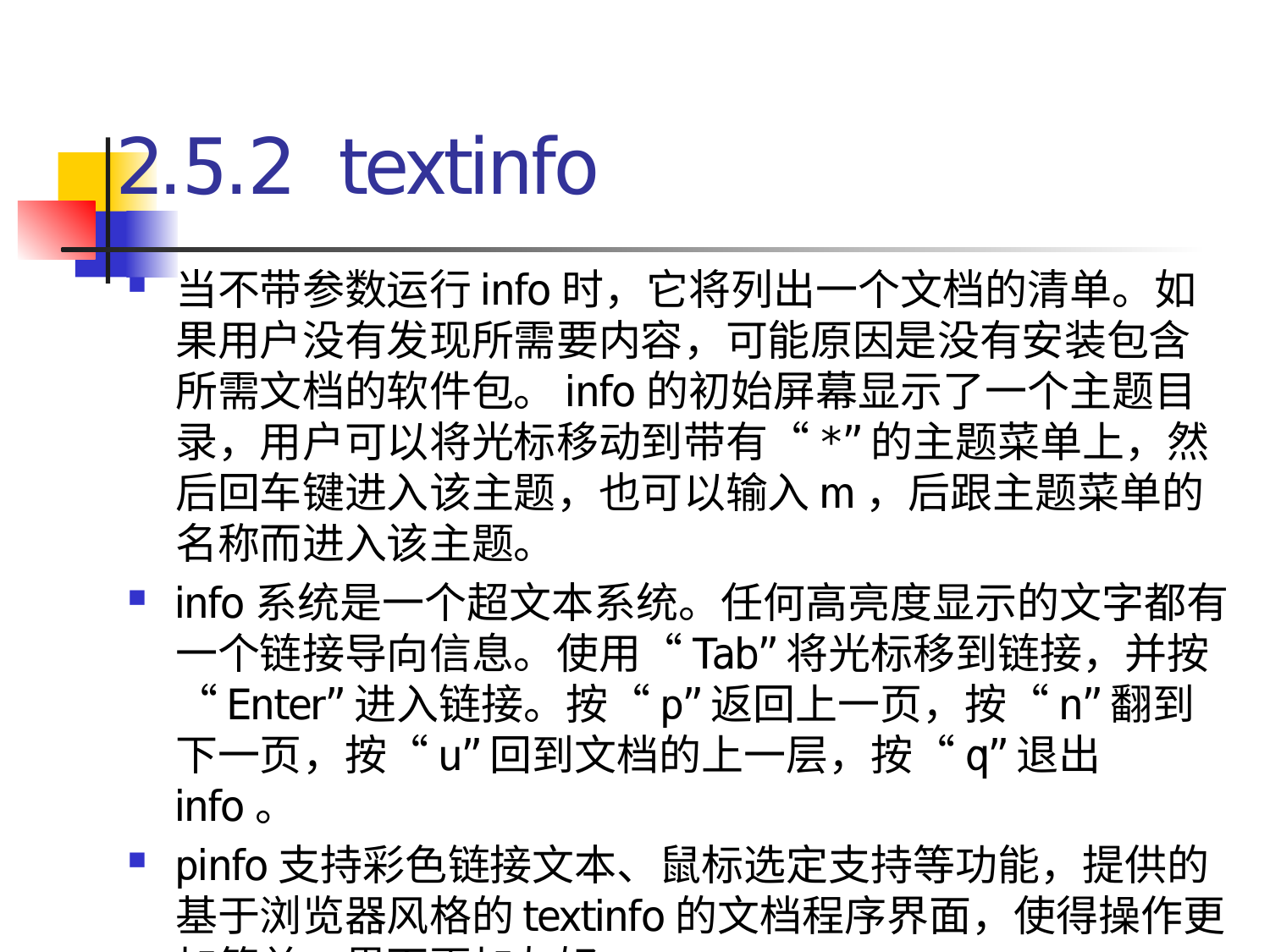

# 2.5.2  textinfo
当不带参数运行info时，它将列出一个文档的清单。如果用户没有发现所需要内容，可能原因是没有安装包含所需文档的软件包。info的初始屏幕显示了一个主题目录，用户可以将光标移动到带有“*”的主题菜单上，然后回车键进入该主题，也可以输入m，后跟主题菜单的名称而进入该主题。
info系统是一个超文本系统。任何高亮度显示的文字都有一个链接导向信息。使用“Tab”将光标移到链接，并按“Enter”进入链接。按“p”返回上一页，按“n”翻到下一页，按“u”回到文档的上一层，按“q”退出info。
pinfo支持彩色链接文本、鼠标选定支持等功能，提供的基于浏览器风格的textinfo的文档程序界面，使得操作更加简单，界面更加友好。